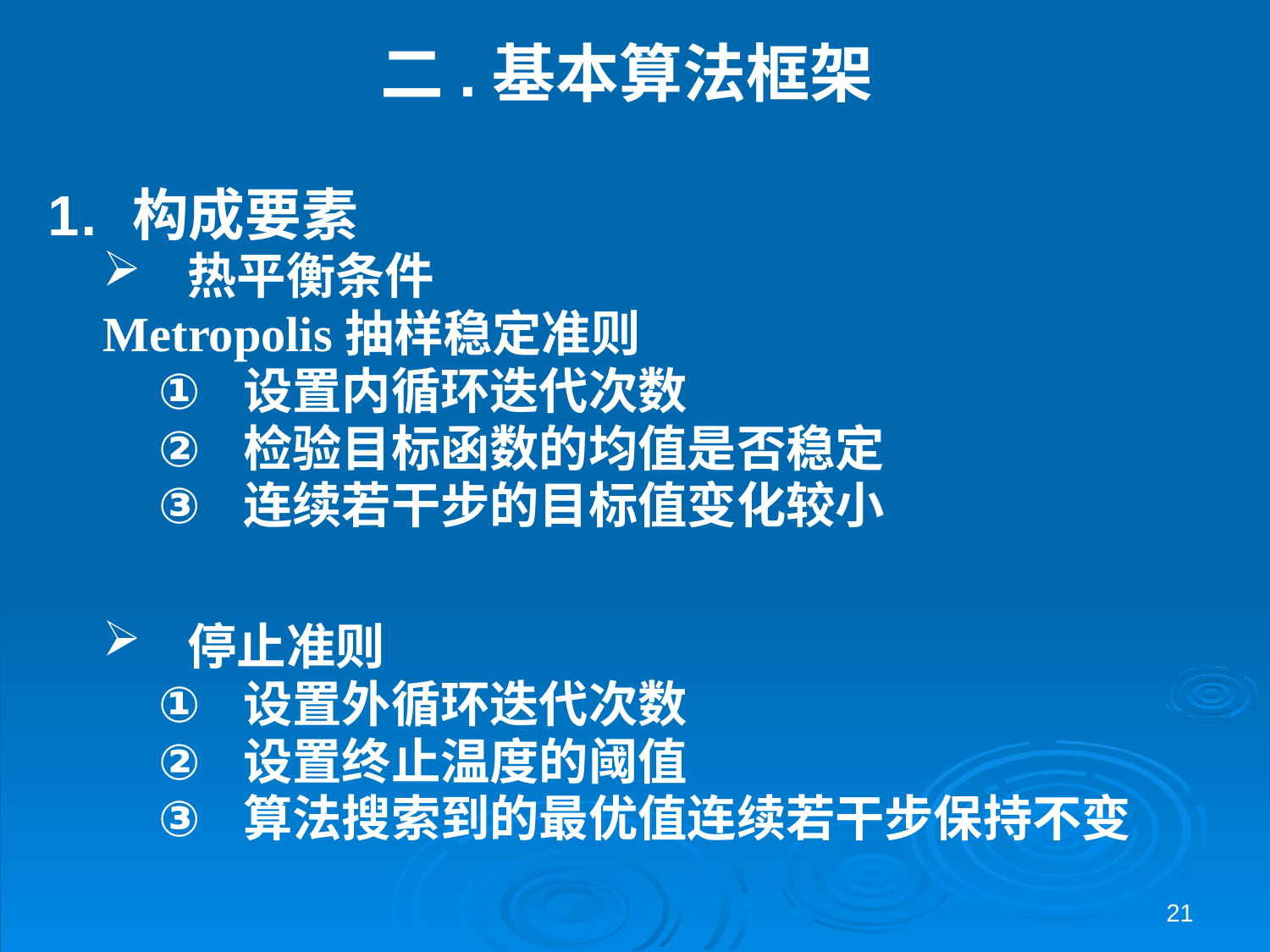

# 二.基本算法框架
构成要素
热平衡条件
Metropolis抽样稳定准则
设置内循环迭代次数
检验目标函数的均值是否稳定
连续若干步的目标值变化较小

停止准则
设置外循环迭代次数
设置终止温度的阈值
算法搜索到的最优值连续若干步保持不变
21